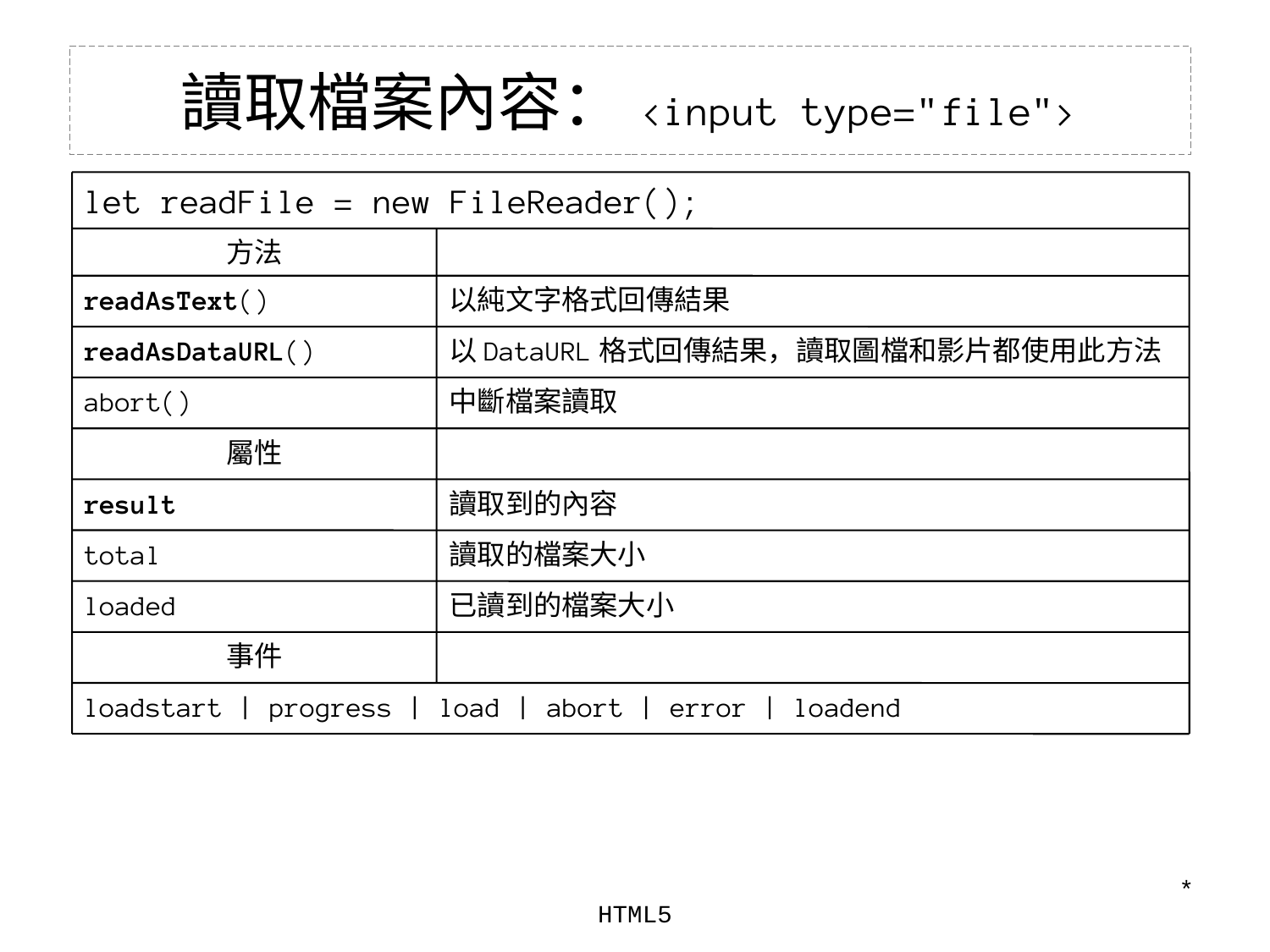

# 讀取檔案內容：<input type="file">
let readFile = new FileReader();

方法

readAsText()

以純文字格式回傳結果
readAsDataURL()

以DataURL格式回傳結果，讀取圖檔和影片都使用此方法
abort()

中斷檔案讀取
屬性

result

讀取到的內容
total

讀取的檔案大小
loaded

已讀到的檔案大小
事件

loadstart | progress | load | abort | error | loadend

*
HTML5